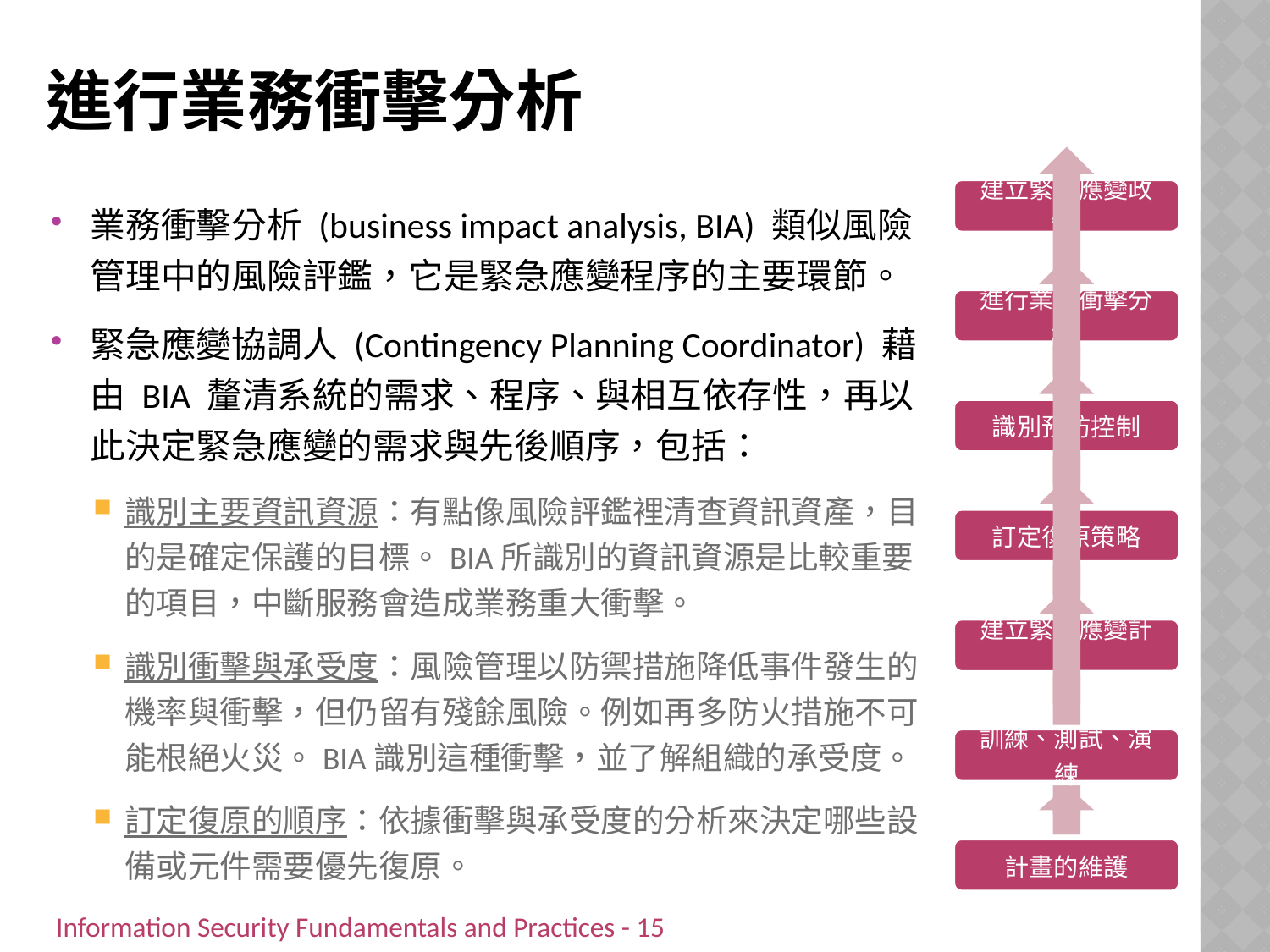

# 進行業務衝擊分析
建立緊急應變政策
訂定復原策略
建立緊急應變計畫
進行業務衝擊分析
識別預防控制
訓練、測試、演練
計畫的維護
業務衝擊分析 (business impact analysis, BIA) 類似風險管理中的風險評鑑，它是緊急應變程序的主要環節。
緊急應變協調人 (Contingency Planning Coordinator) 藉由 BIA 釐清系統的需求、程序、與相互依存性，再以此決定緊急應變的需求與先後順序，包括：
識別主要資訊資源：有點像風險評鑑裡清查資訊資產，目的是確定保護的目標。BIA所識別的資訊資源是比較重要的項目，中斷服務會造成業務重大衝擊。
識別衝擊與承受度：風險管理以防禦措施降低事件發生的機率與衝擊，但仍留有殘餘風險。例如再多防火措施不可能根絕火災。BIA識別這種衝擊，並了解組織的承受度。
訂定復原的順序：依據衝擊與承受度的分析來決定哪些設備或元件需要優先復原。